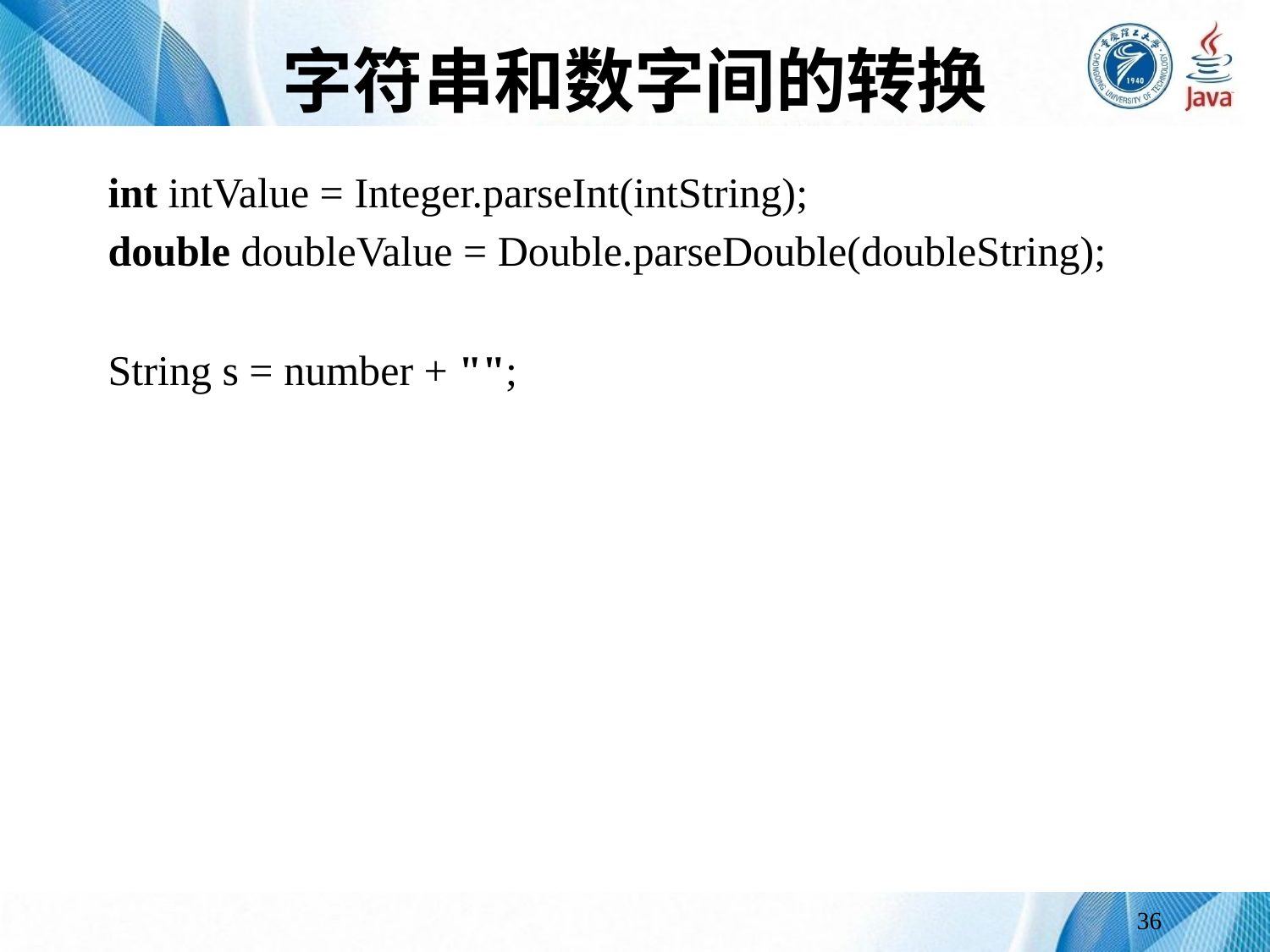

# 字符串和数字间的转换
int intValue = Integer.parseInt(intString);
double doubleValue = Double.parseDouble(doubleString);

String s = number + "";

36